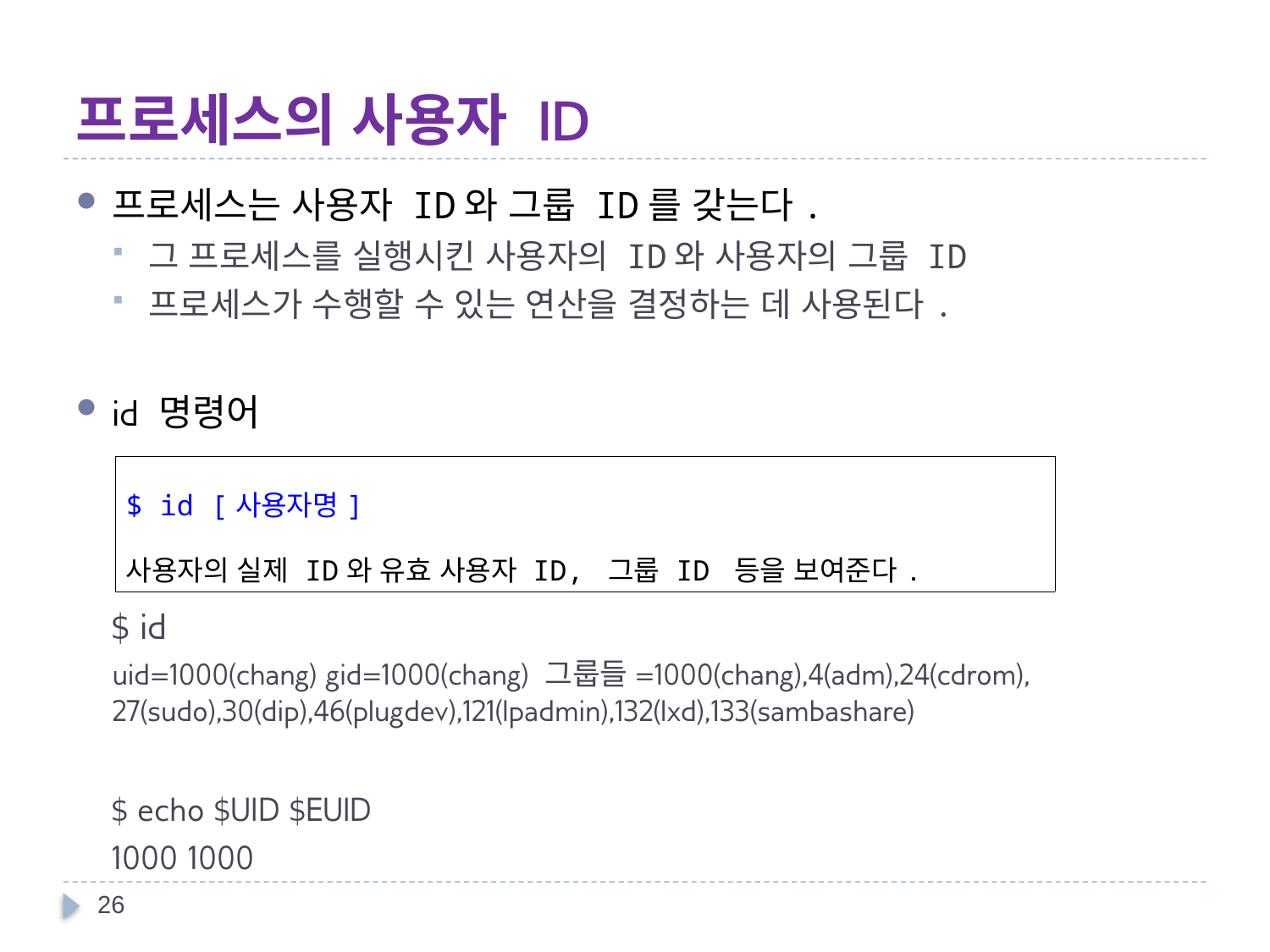

# 프로세스의 사용자 ID
프로세스는 사용자 ID와 그룹 ID를 갖는다.
그 프로세스를 실행시킨 사용자의 ID와 사용자의 그룹 ID
프로세스가 수행할 수 있는 연산을 결정하는 데 사용된다.

id 명령어

$ id
uid=1000(chang) gid=1000(chang) 그룹들=1000(chang),4(adm),24(cdrom), 27(sudo),30(dip),46(plugdev),121(lpadmin),132(lxd),133(sambashare)

$ echo $UID $EUID
1000 1000

| $ id [사용자명] 사용자의 실제 ID와 유효 사용자 ID, 그룹 ID 등을 보여준다. |
| --- |
26